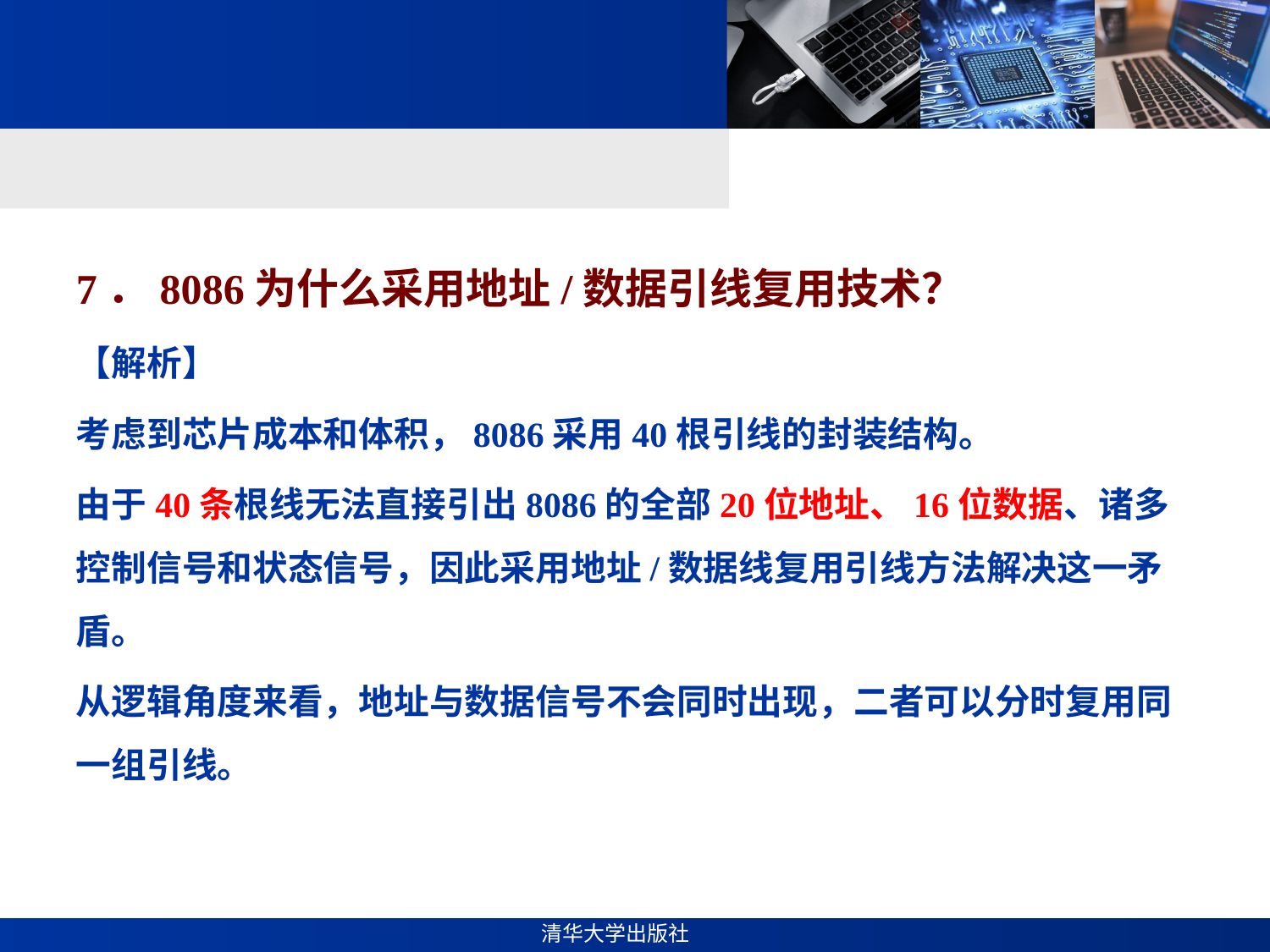

#

7．8086为什么采用地址/数据引线复用技术？
【解析】
考虑到芯片成本和体积，8086采用40根引线的封装结构。
由于40条根线无法直接引出8086的全部20位地址、16位数据、诸多控制信号和状态信号，因此采用地址/数据线复用引线方法解决这一矛盾。
从逻辑角度来看，地址与数据信号不会同时出现，二者可以分时复用同一组引线。